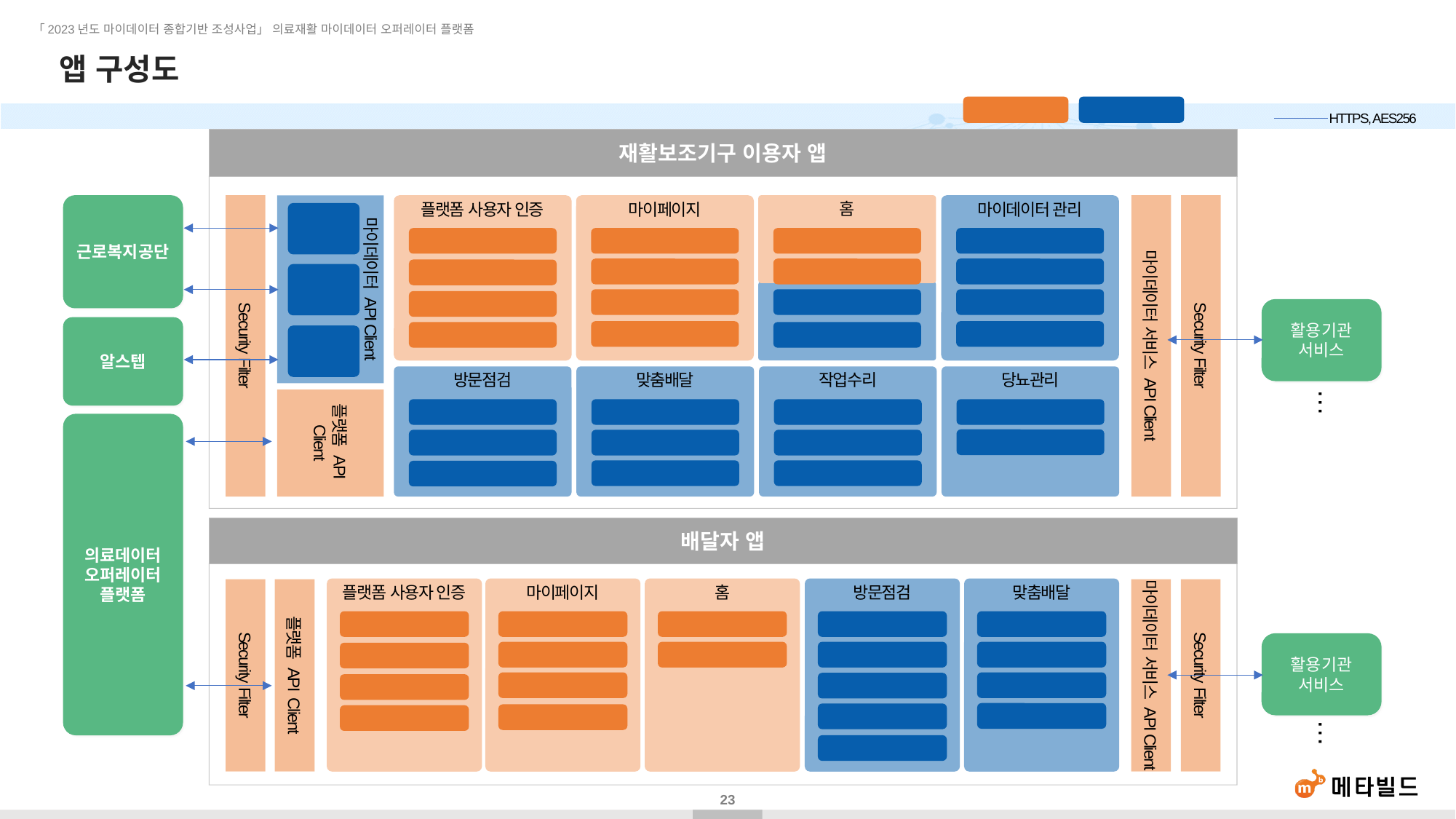

# 앱 구성도
앱 공통 기능
앱 개별 기능
HTTPS, AES256
재활보조기구 이용자 앱

홈
나의 정보
나의 일정

나의  재활보조기구
나의  리워드 포인트
마이데이터 관리
플랫폼 사용자 인증
회원가입
본인인증
로그인/로그아웃
아이디/비밀번호 찾기
마이페이지
내 정보 관리
약관 및 정책 동의
앱 설정
알림
마이데이터 조회
나의 서비스이력
영수증 조회
리워드 포인트 조회
방문점검
방문점검 요청
방문점검 일정
방문점검  이력
맞춤배달
맞춤배달 요청
맞춤배달 일정
맞춤배달  이력
작업수리
작업수리 요청
작업수리 일정
작업수리 이력
당뇨관리
혈당측정 정보 입력
맞춤형 식단/운동법
처방전
상담/
비대면검수데이터
검진/검사
데이터
마이데이터 API Client
Security Filter
Security Filter
마이데이터 서비스 API Client
플랫폼 API  Client
배달자 앱

플랫폼 사용자 인증
회원가입
본인인증
로그인/로그아웃
아이디/비밀번호 찾기
방문점검
방문점검 일정확정
방문점검 일정
구매정보 조회(QRCode )
방문점검  결과입력
방문점검  이력
맞춤배달
맞춤배달 일정확정
맞춤배달 일정
맞춤배달  결과입력
맞춤배달  이력
마이페이지
내 정보 관리
약관 및 정책 동의
앱 설정
알림
홈
나의 정보
나의 일정
플랫폼 API  Client
Security Filter
Security Filter
마이데이터 서비스 API Client
근로복지공단
활용기관
서비스
알스텝
…
의료데이터
오퍼레이터
플랫폼
활용기관
서비스
…